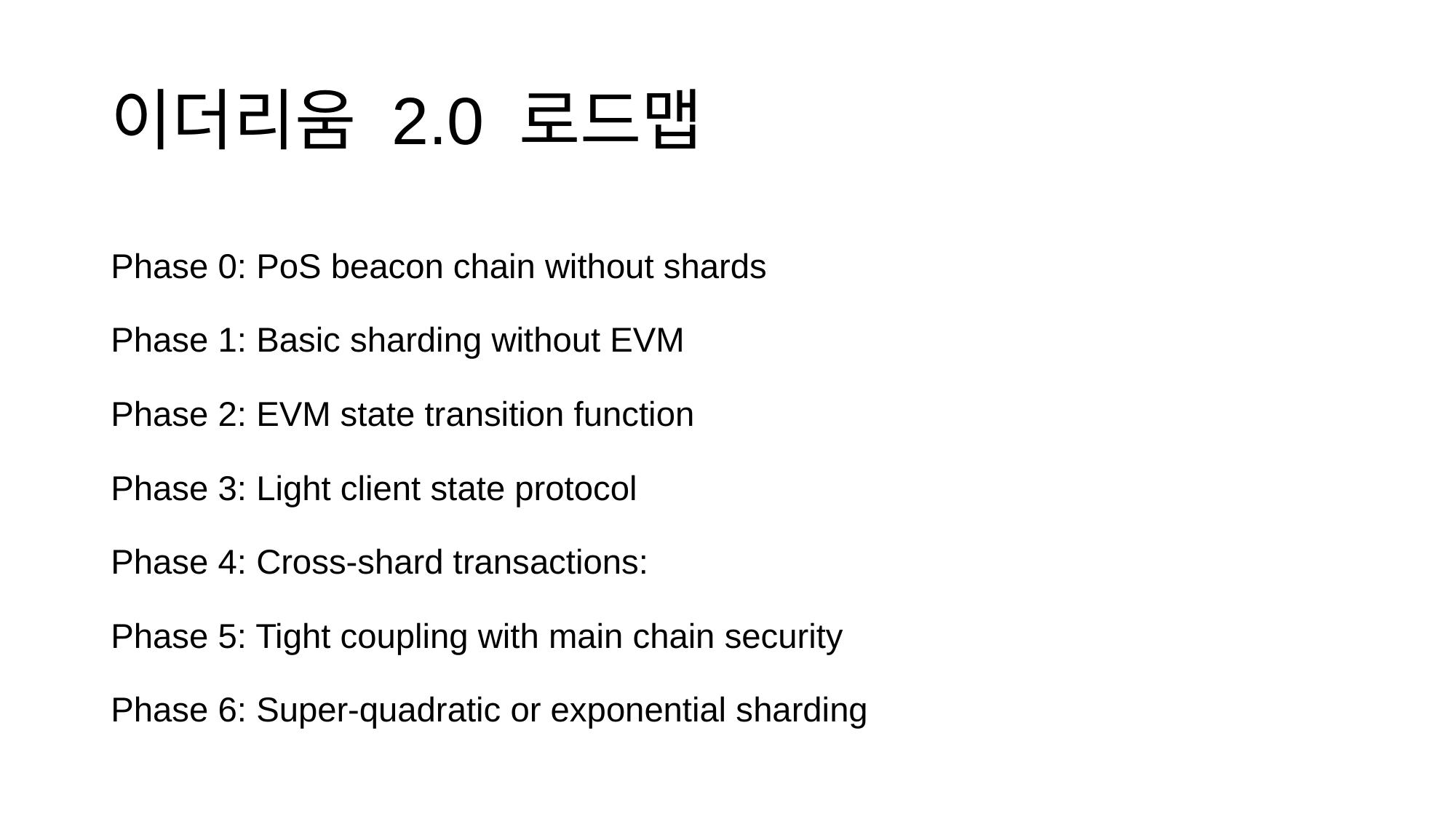

# 이더리움 2.0 로드맵
Phase 0: PoS beacon chain without shards
Phase 1: Basic sharding without EVM
Phase 2: EVM state transition function
Phase 3: Light client state protocol
Phase 4: Cross-shard transactions:
Phase 5: Tight coupling with main chain security
Phase 6: Super-quadratic or exponential sharding